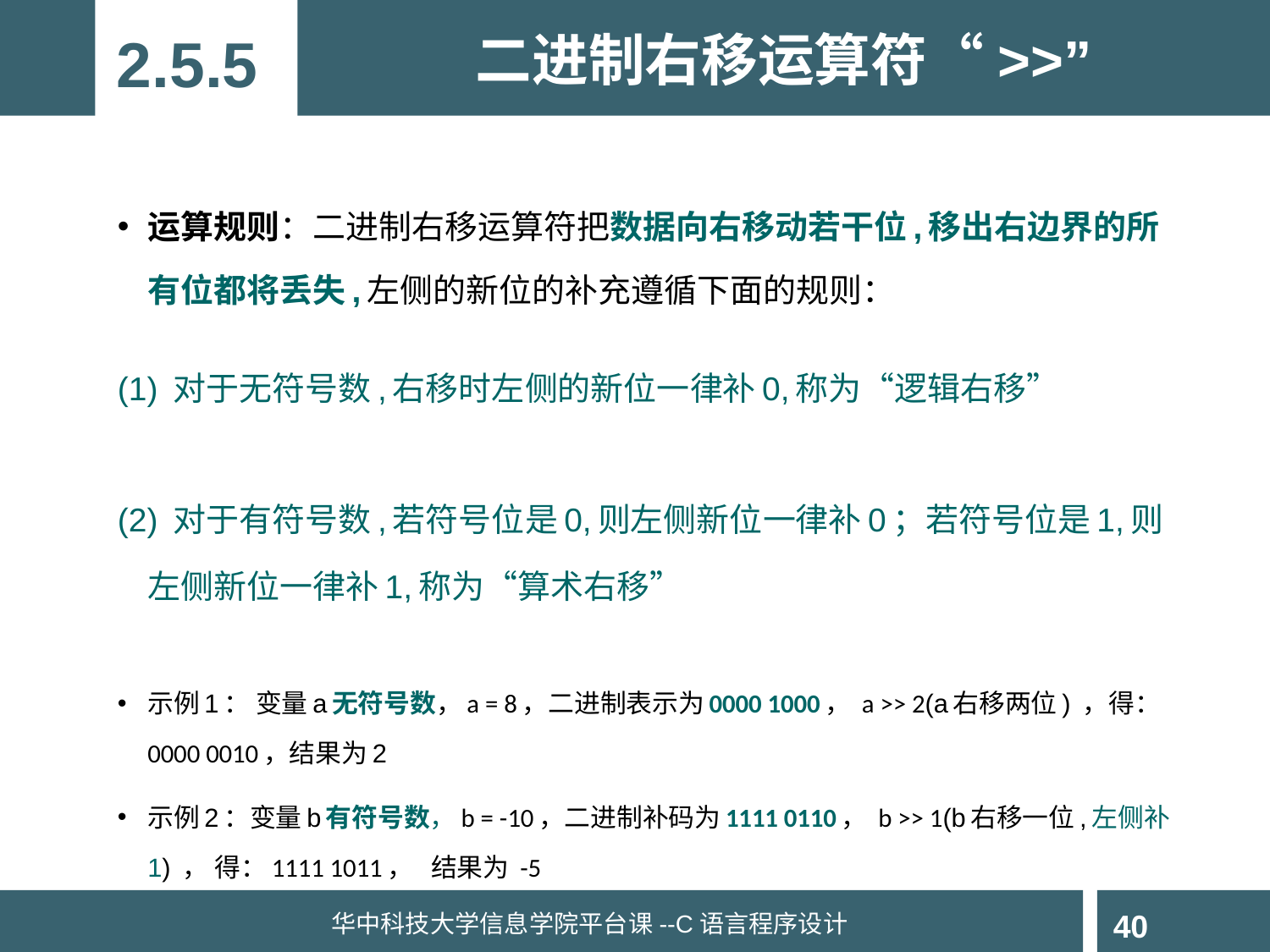

二进制右移运算符“>>”
2.5.5
运算规则：二进制右移运算符把数据向右移动若干位,移出右边界的所有位都将丢失,左侧的新位的补充遵循下面的规则：

(1) 对于无符号数,右移时左侧的新位一律补0,称为“逻辑右移”

(2) 对于有符号数,若符号位是0,则左侧新位一律补0；若符号位是1,则左侧新位一律补1,称为“算术右移”

示例1： 变量a无符号数，a = 8，二进制表示为0000 1000， a >> 2(a右移两位) ，得：0000 0010，结果为2
示例2：变量b有符号数，b = -10，二进制补码为1111 0110， b >> 1(b右移一位,左侧补1) ， 得：1111 1011，   结果为 -5